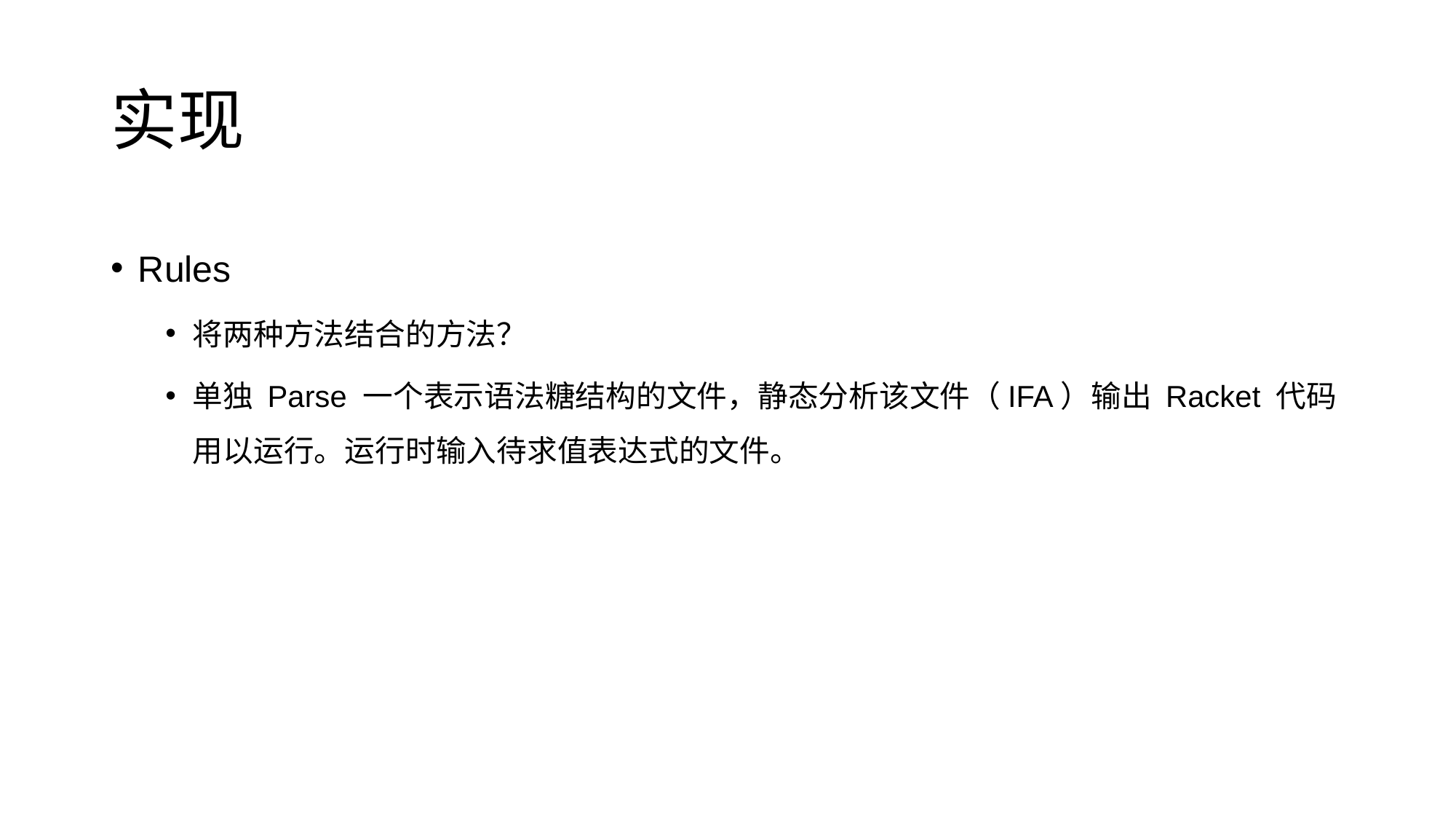

# 实现
Rules
将两种方法结合的方法？
单独 Parse 一个表示语法糖结构的文件，静态分析该文件（IFA）输出 Racket 代码用以运行。运行时输入待求值表达式的文件。